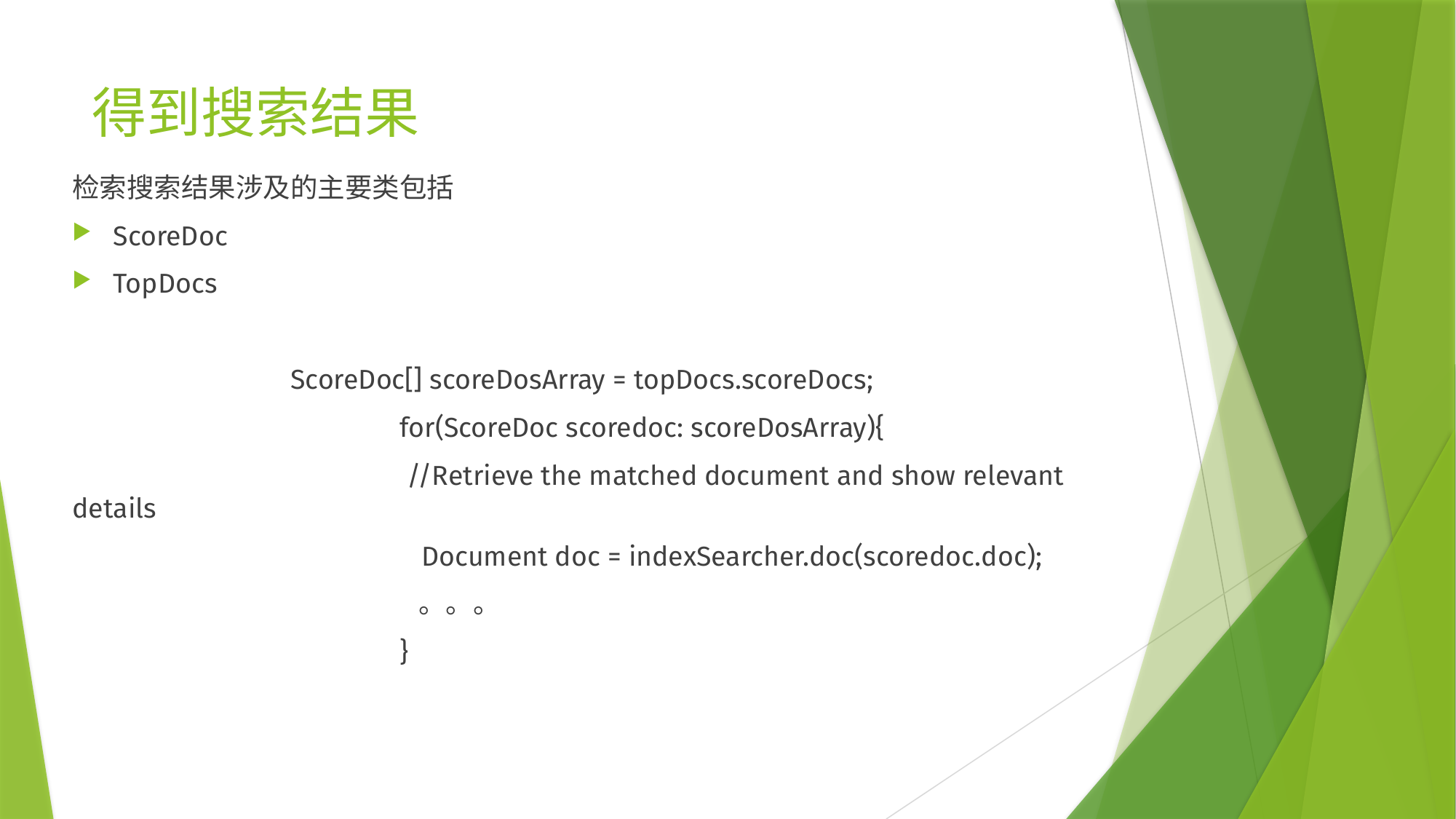

# 得到搜索结果
检索搜索结果涉及的主要类包括
ScoreDoc
TopDocs

		ScoreDoc[] scoreDosArray = topDocs.scoreDocs;
   			for(ScoreDoc scoredoc: scoreDosArray){
     			 //Retrieve the matched document and show relevant details
   			   Document doc = indexSearcher.doc(scoredoc.doc);
			  。。。
			}